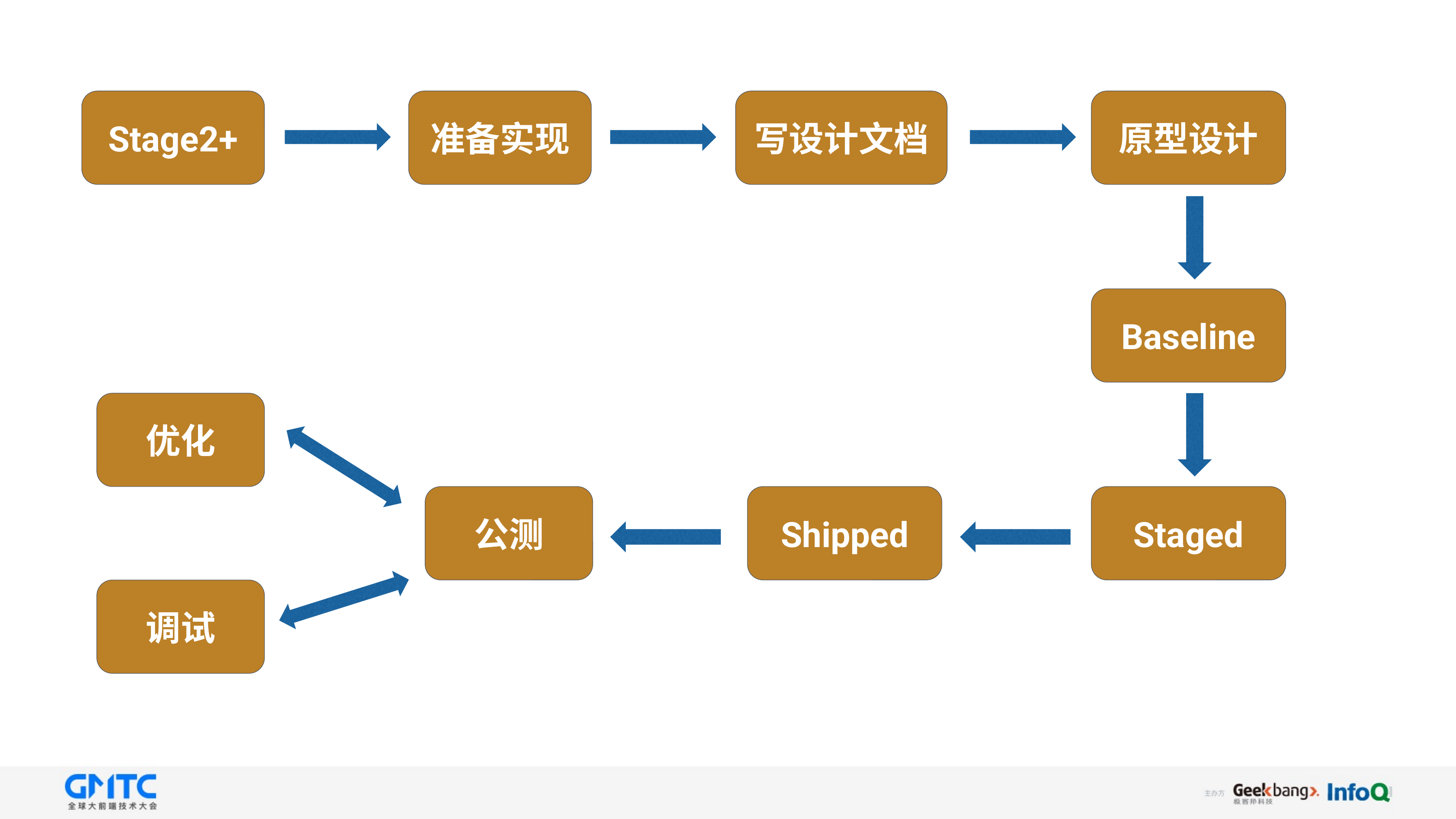

Stage2+
准备实现
写设计文档
原型设计

Baseline
优化

公测
Shipped
Staged

调试